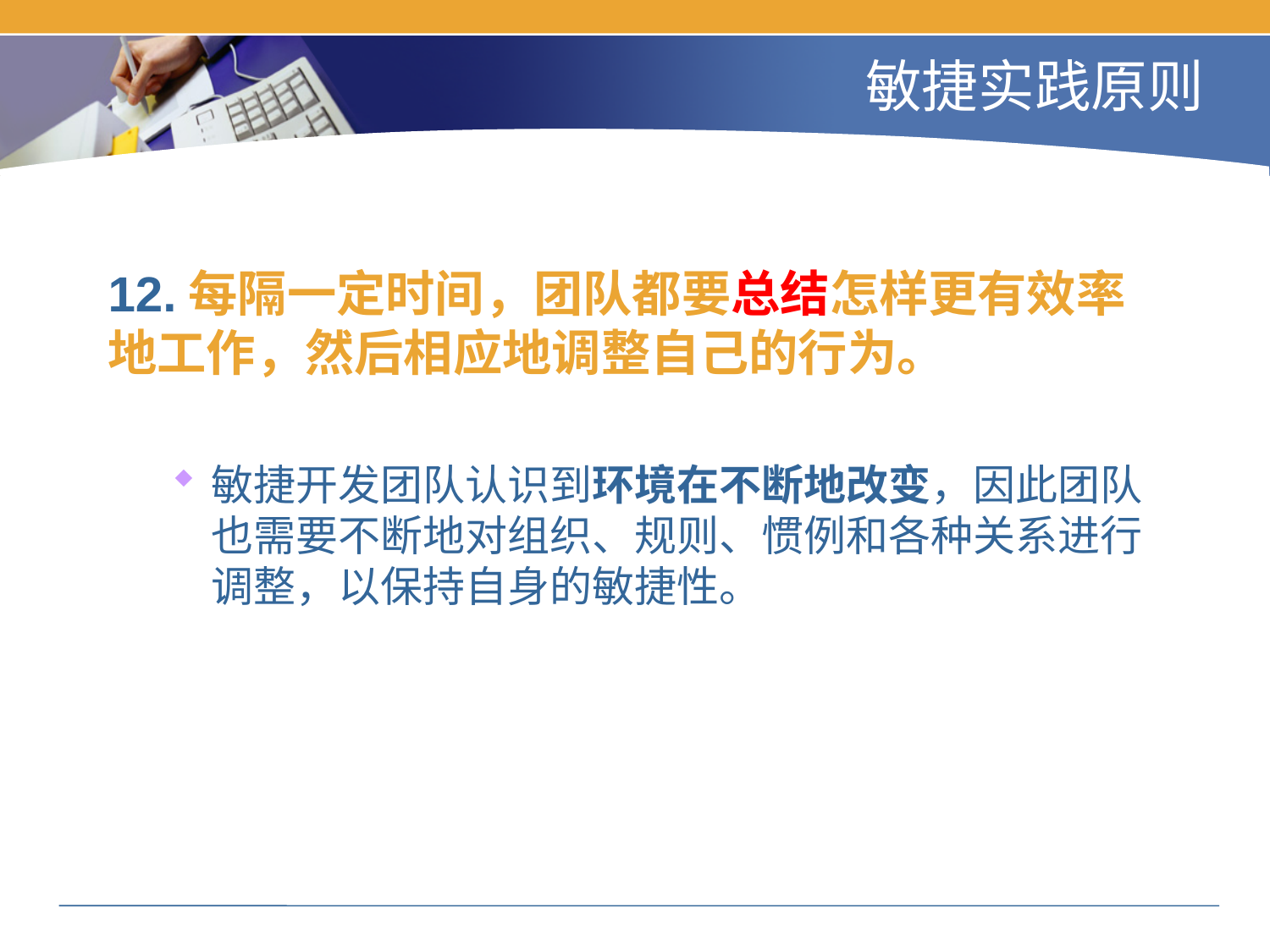

# 敏捷实践原则
12.每隔一定时间，团队都要总结怎样更有效率地工作，然后相应地调整自己的行为。

敏捷开发团队认识到环境在不断地改变，因此团队也需要不断地对组织、规则、惯例和各种关系进行调整，以保持自身的敏捷性。